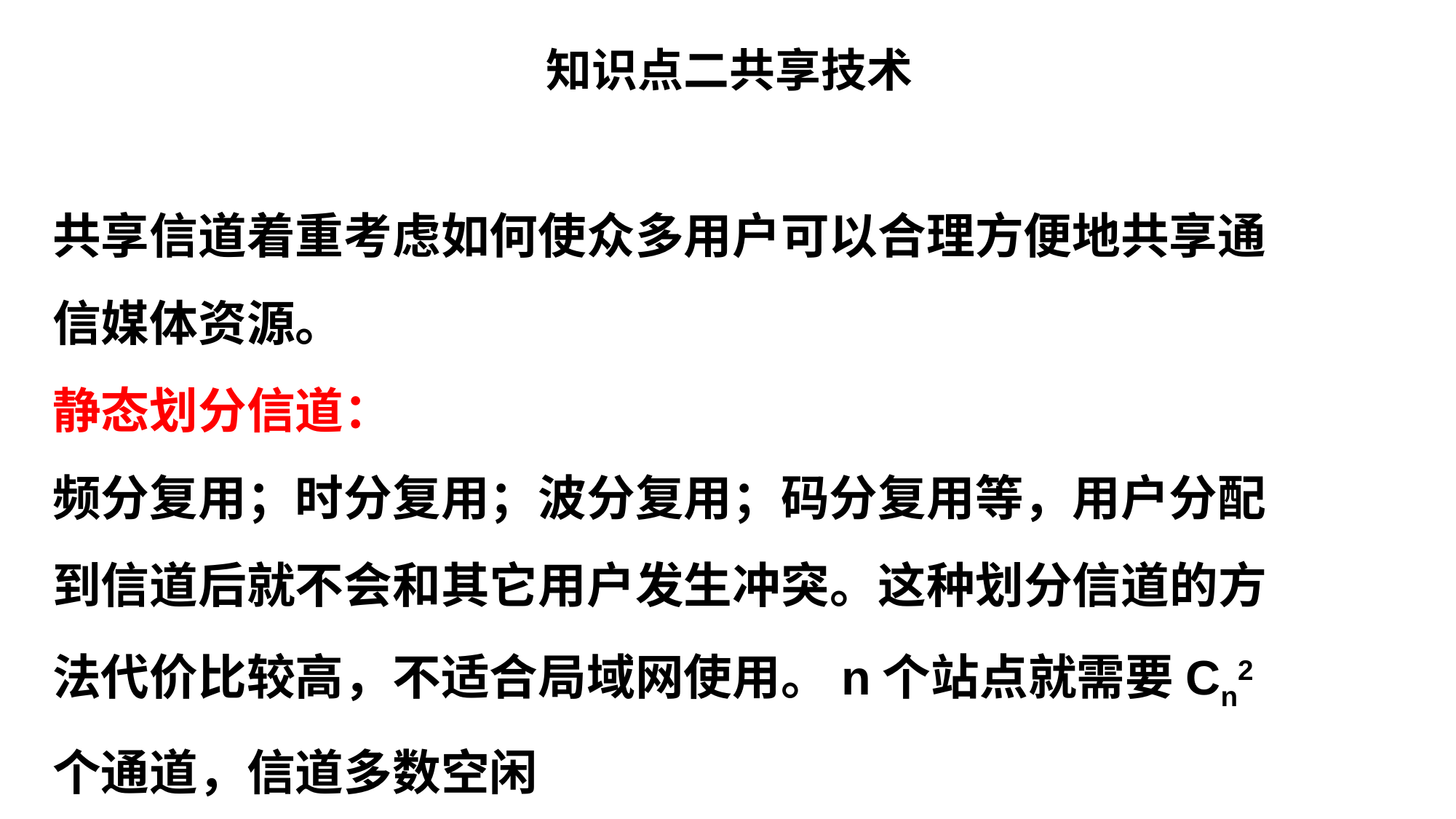

# 知识点二共享技术
共享信道着重考虑如何使众多用户可以合理方便地共享通信媒体资源。
静态划分信道：
频分复用；时分复用；波分复用；码分复用等，用户分配到信道后就不会和其它用户发生冲突。这种划分信道的方法代价比较高，不适合局域网使用。n个站点就需要Cn2个通道，信道多数空闲